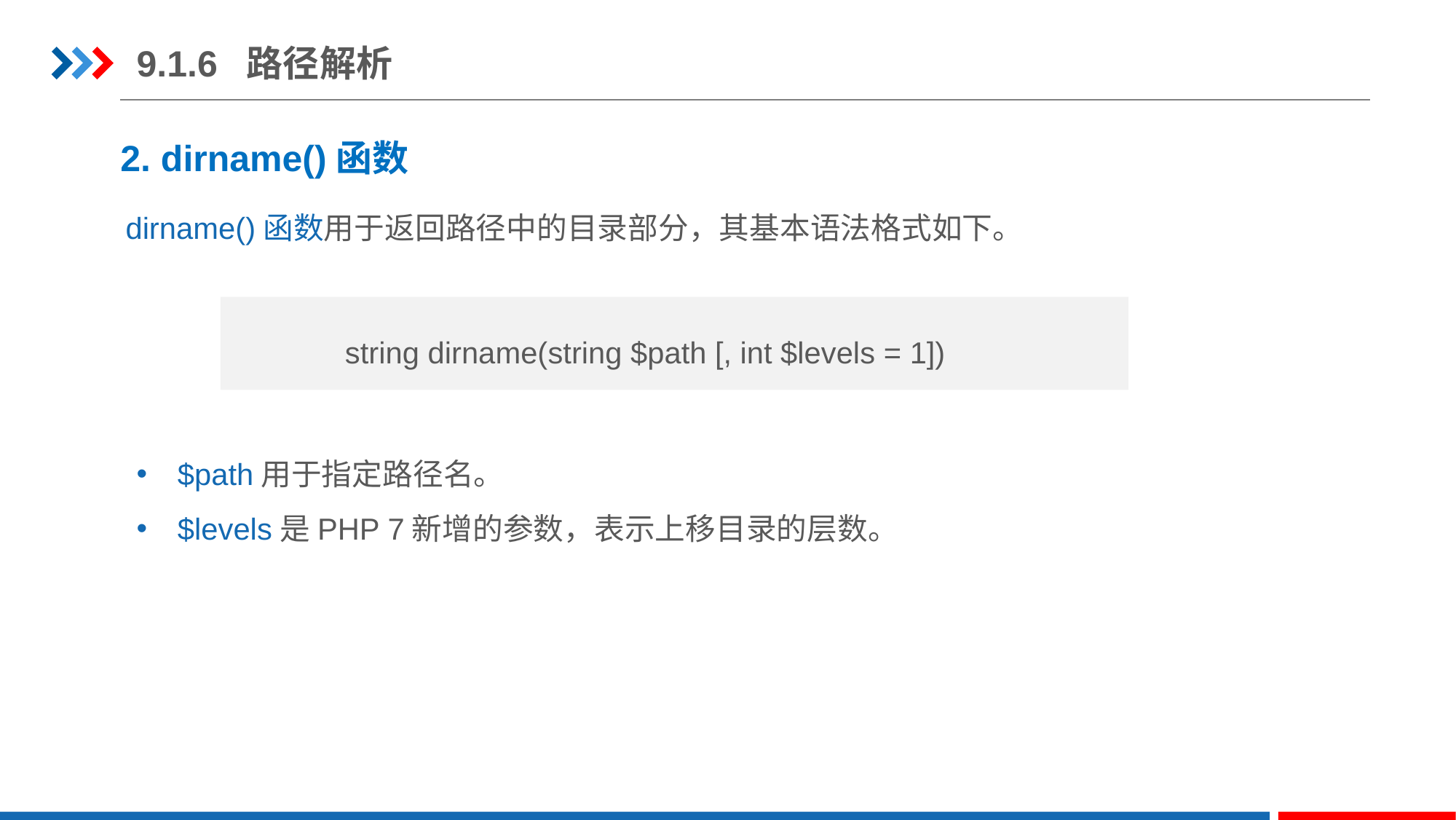

9.1.6  路径解析
2. dirname()函数
dirname()函数用于返回路径中的目录部分，其基本语法格式如下。

string dirname(string $path [, int $levels = 1])
$path用于指定路径名。
$levels是PHP 7新增的参数，表示上移目录的层数。